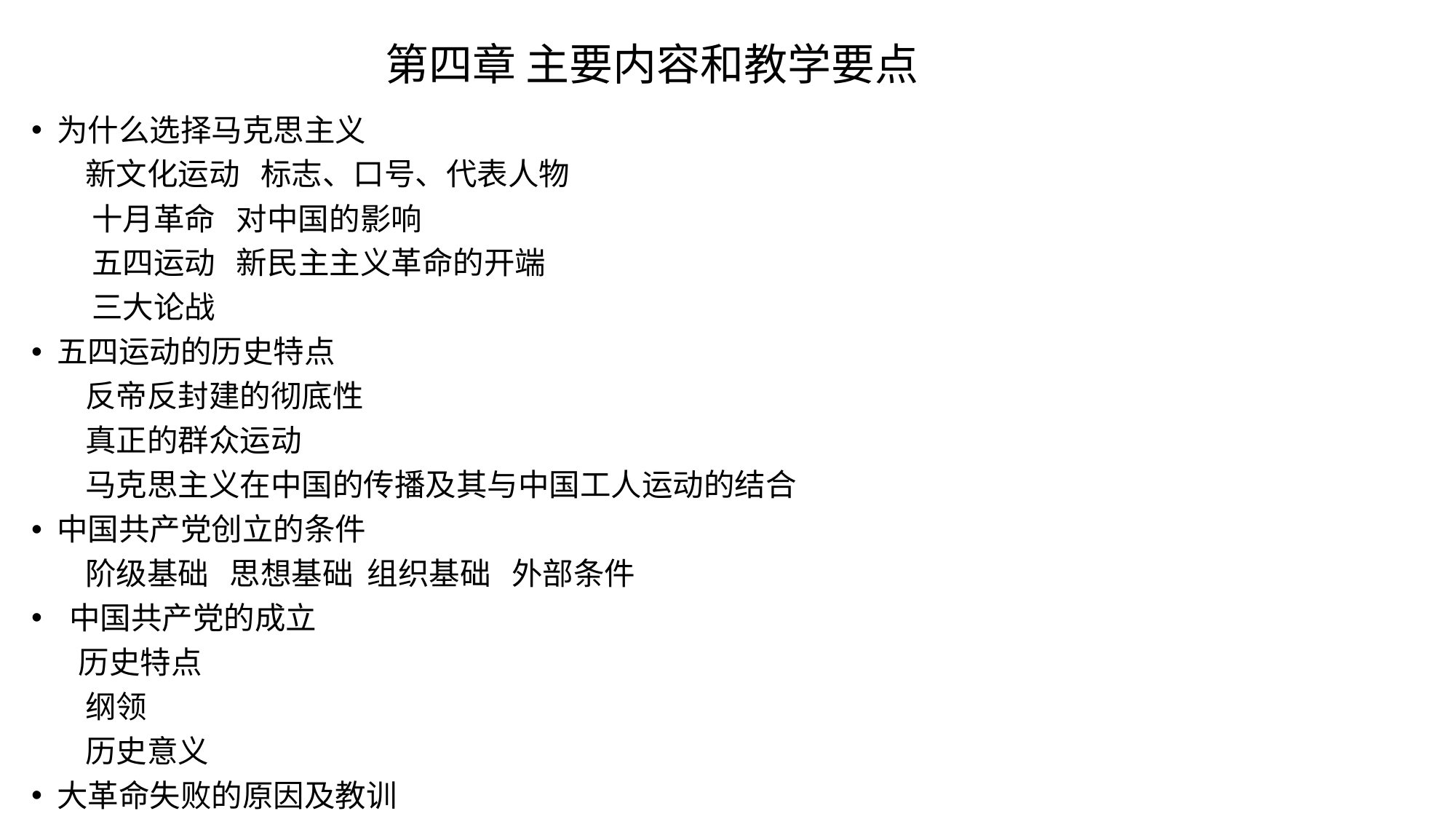

# 第四章 主要内容和教学要点
为什么选择马克思主义
       新文化运动   标志、口号、代表人物
        十月革命   对中国的影响
        五四运动   新民主主义革命的开端
        三大论战
五四运动的历史特点
       反帝反封建的彻底性
       真正的群众运动
       马克思主义在中国的传播及其与中国工人运动的结合
中国共产党创立的条件
       阶级基础   思想基础  组织基础   外部条件
 中国共产党的成立
      历史特点
       纲领
       历史意义
大革命失败的原因及教训